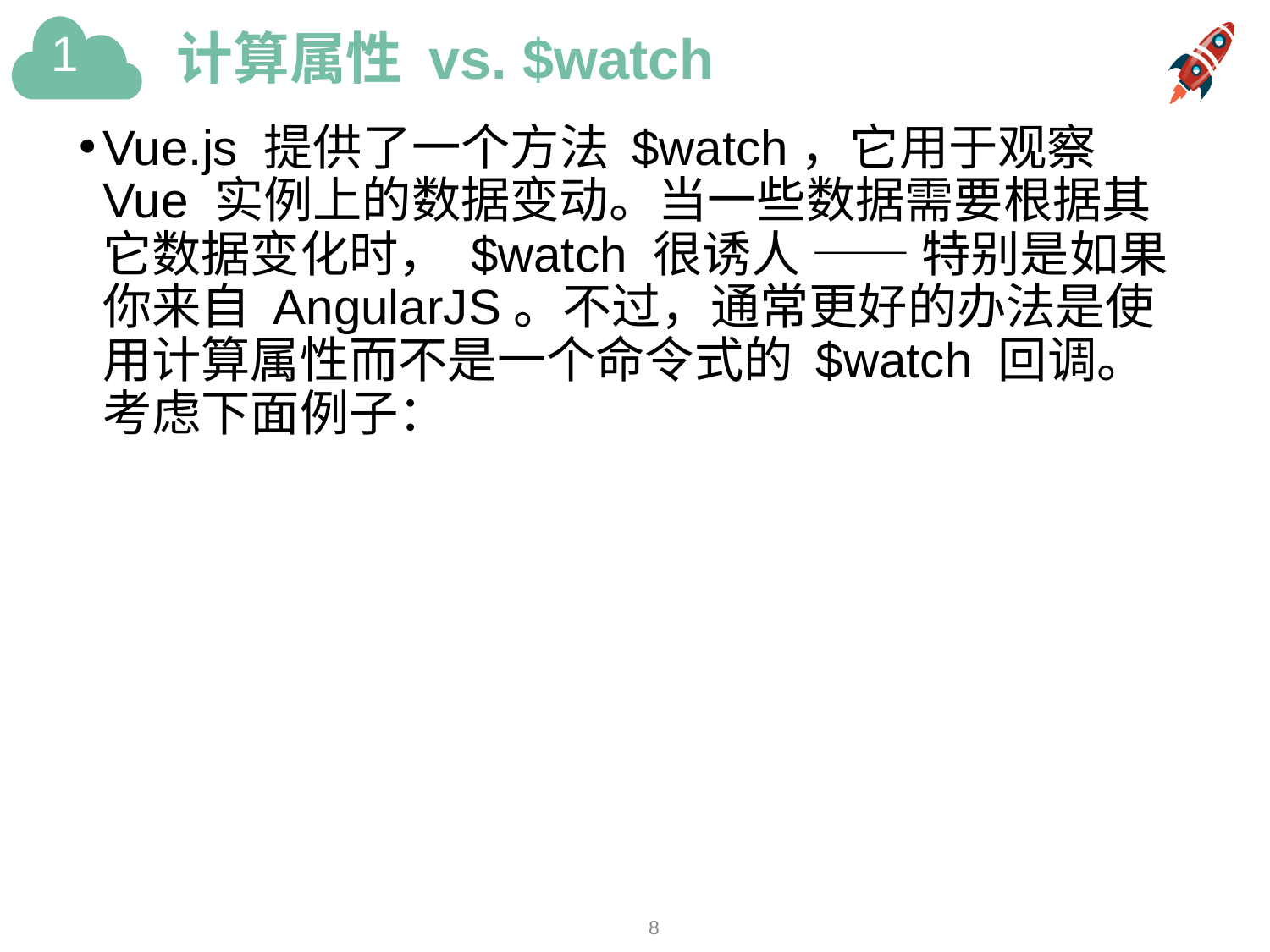

# 计算属性 vs. $watch
Vue.js 提供了一个方法 $watch，它用于观察 Vue 实例上的数据变动。当一些数据需要根据其它数据变化时， $watch 很诱人 —— 特别是如果你来自 AngularJS。不过，通常更好的办法是使用计算属性而不是一个命令式的 $watch 回调。考虑下面例子：
8